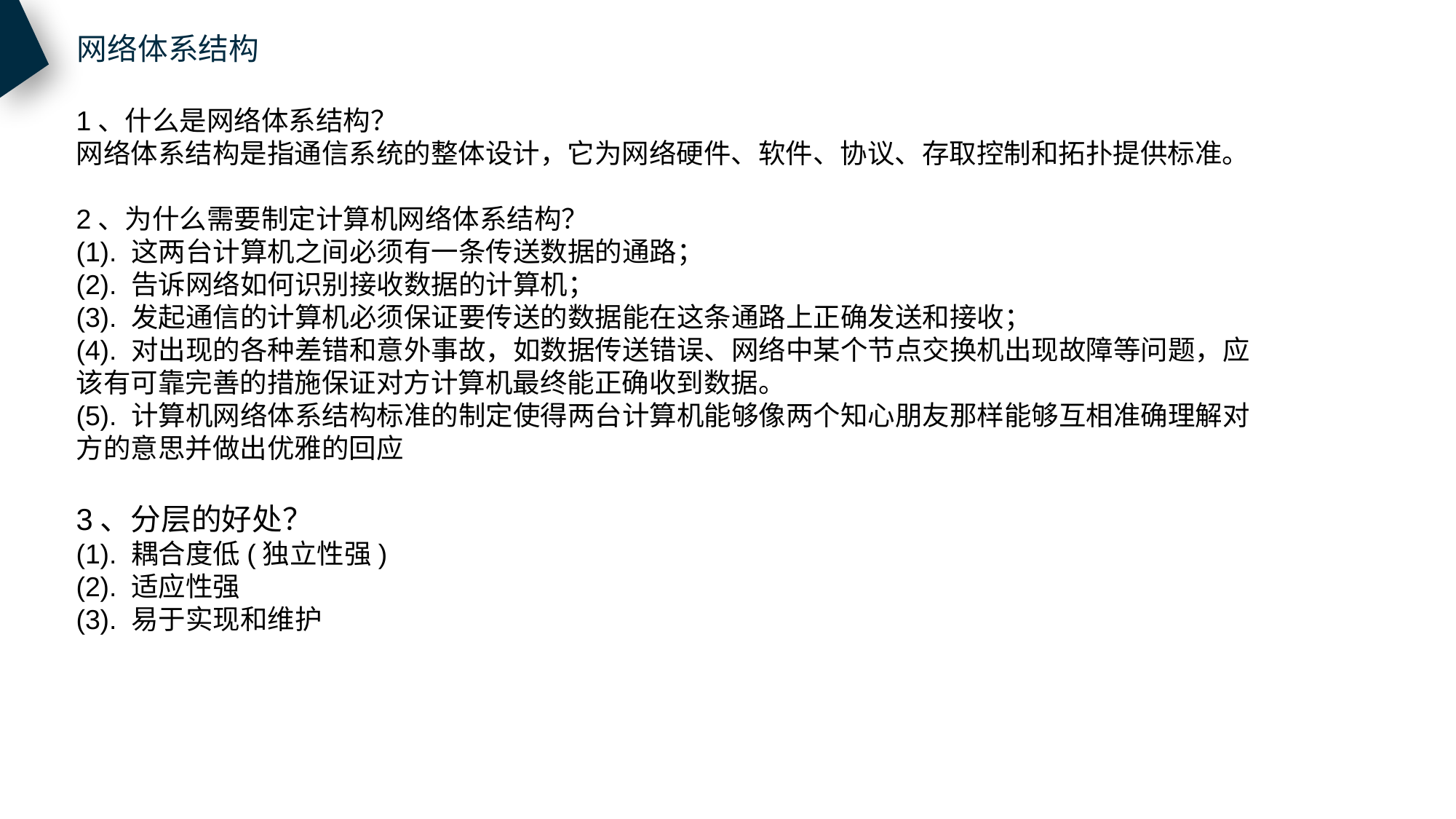

网络体系结构
1、什么是网络体系结构？
网络体系结构是指通信系统的整体设计，它为网络硬件、软件、协议、存取控制和拓扑提供标准。

2、为什么需要制定计算机网络体系结构？
(1). 这两台计算机之间必须有一条传送数据的通路；
(2). 告诉网络如何识别接收数据的计算机；
(3). 发起通信的计算机必须保证要传送的数据能在这条通路上正确发送和接收；
(4). 对出现的各种差错和意外事故，如数据传送错误、网络中某个节点交换机出现故障等问题，应该有可靠完善的措施保证对方计算机最终能正确收到数据。
(5). 计算机网络体系结构标准的制定使得两台计算机能够像两个知心朋友那样能够互相准确理解对方的意思并做出优雅的回应

3、分层的好处？
(1). 耦合度低(独立性强)
(2). 适应性强
(3). 易于实现和维护